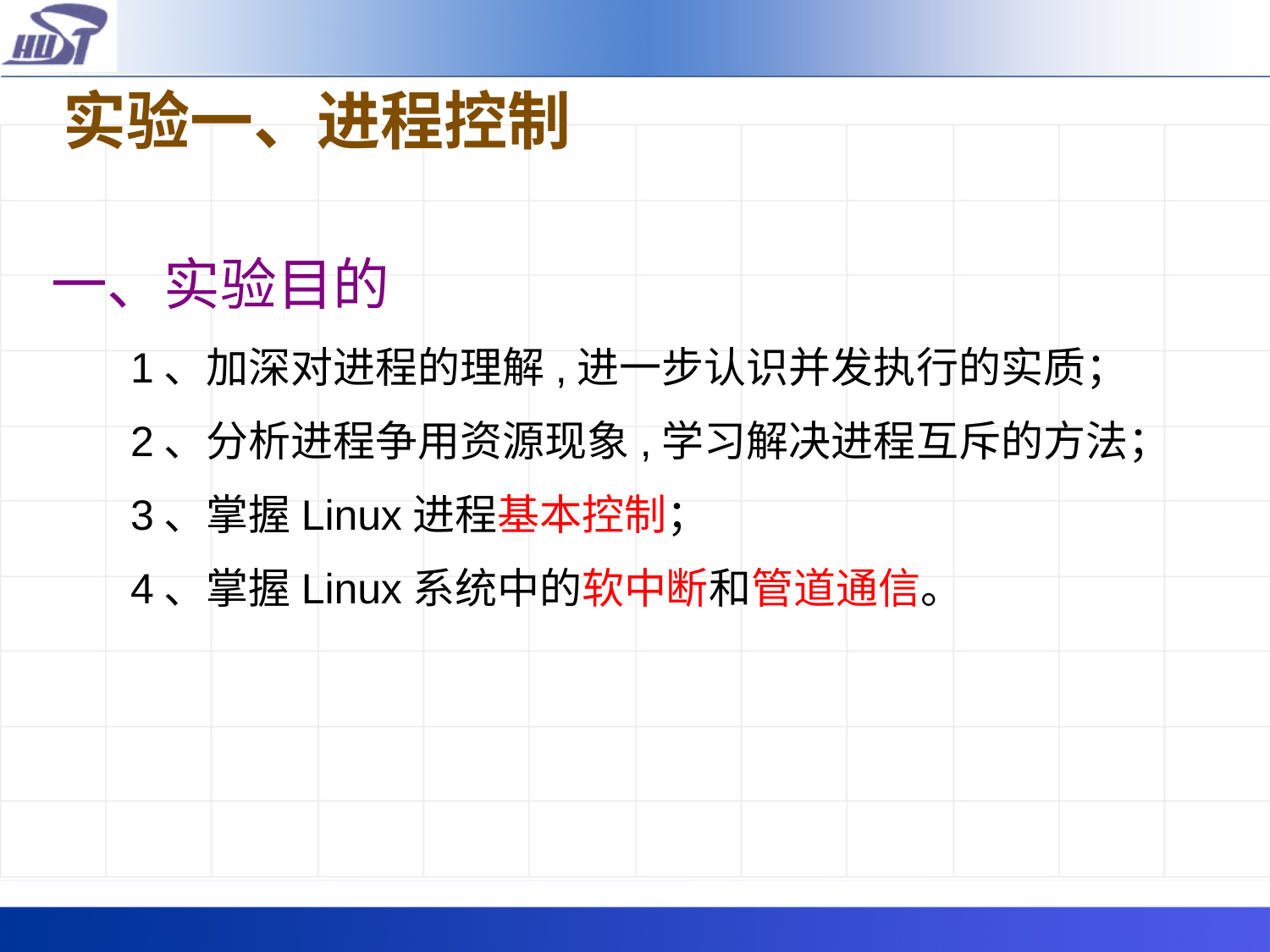

# 实验一、进程控制
一、实验目的
	1、加深对进程的理解,进一步认识并发执行的实质；
	2、分析进程争用资源现象,学习解决进程互斥的方法；
	3、掌握Linux进程基本控制；
	4、掌握Linux系统中的软中断和管道通信。